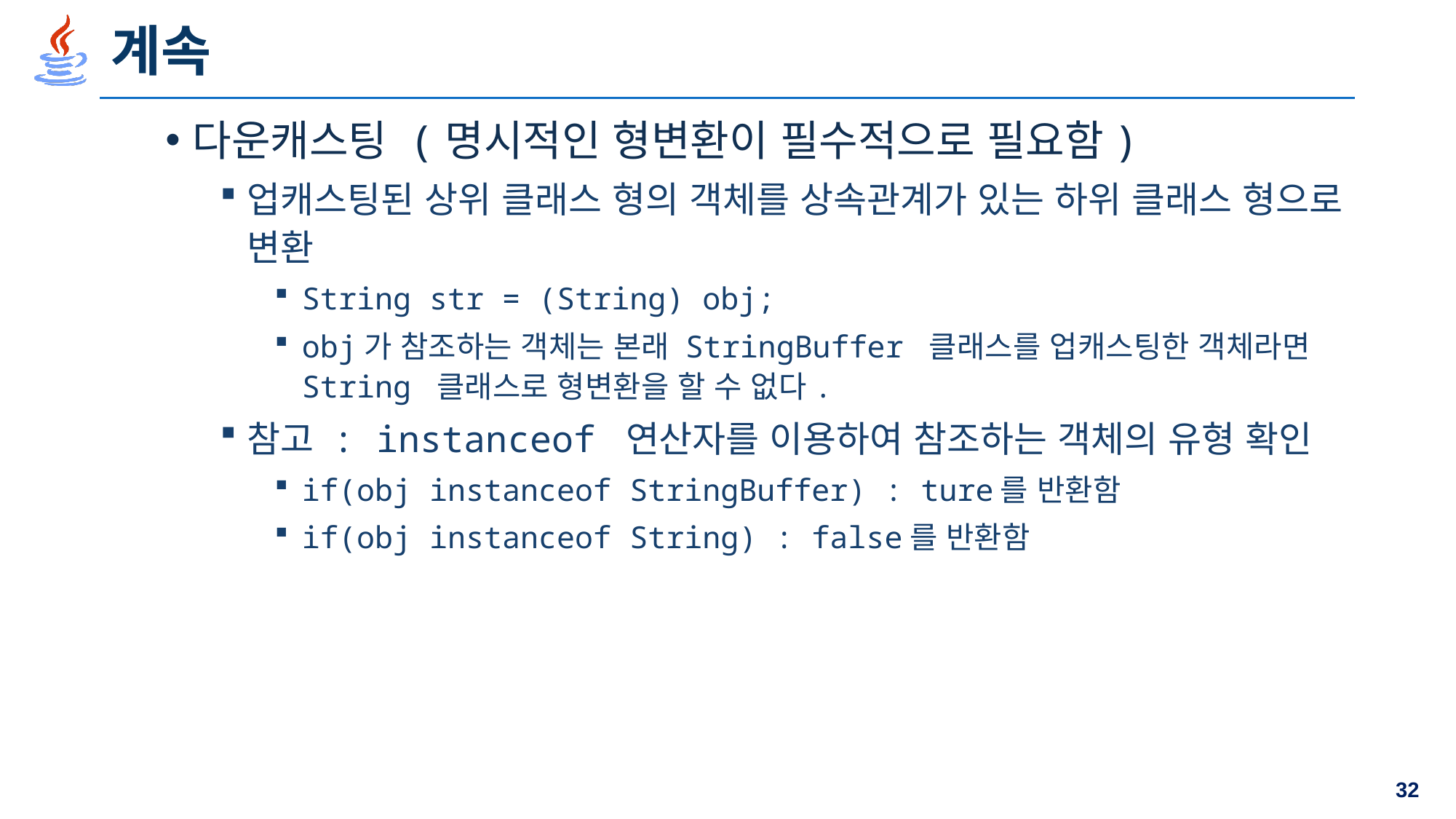

# 계속
다운캐스팅 (명시적인 형변환이 필수적으로 필요함)
업캐스팅된 상위 클래스 형의 객체를 상속관계가 있는 하위 클래스 형으로 변환
String str = (String) obj;
obj가 참조하는 객체는 본래 StringBuffer 클래스를 업캐스팅한 객체라면 String 클래스로 형변환을 할 수 없다.
참고 : instanceof 연산자를 이용하여 참조하는 객체의 유형 확인
if(obj instanceof StringBuffer) : ture를 반환함
if(obj instanceof String) : false를 반환함
32